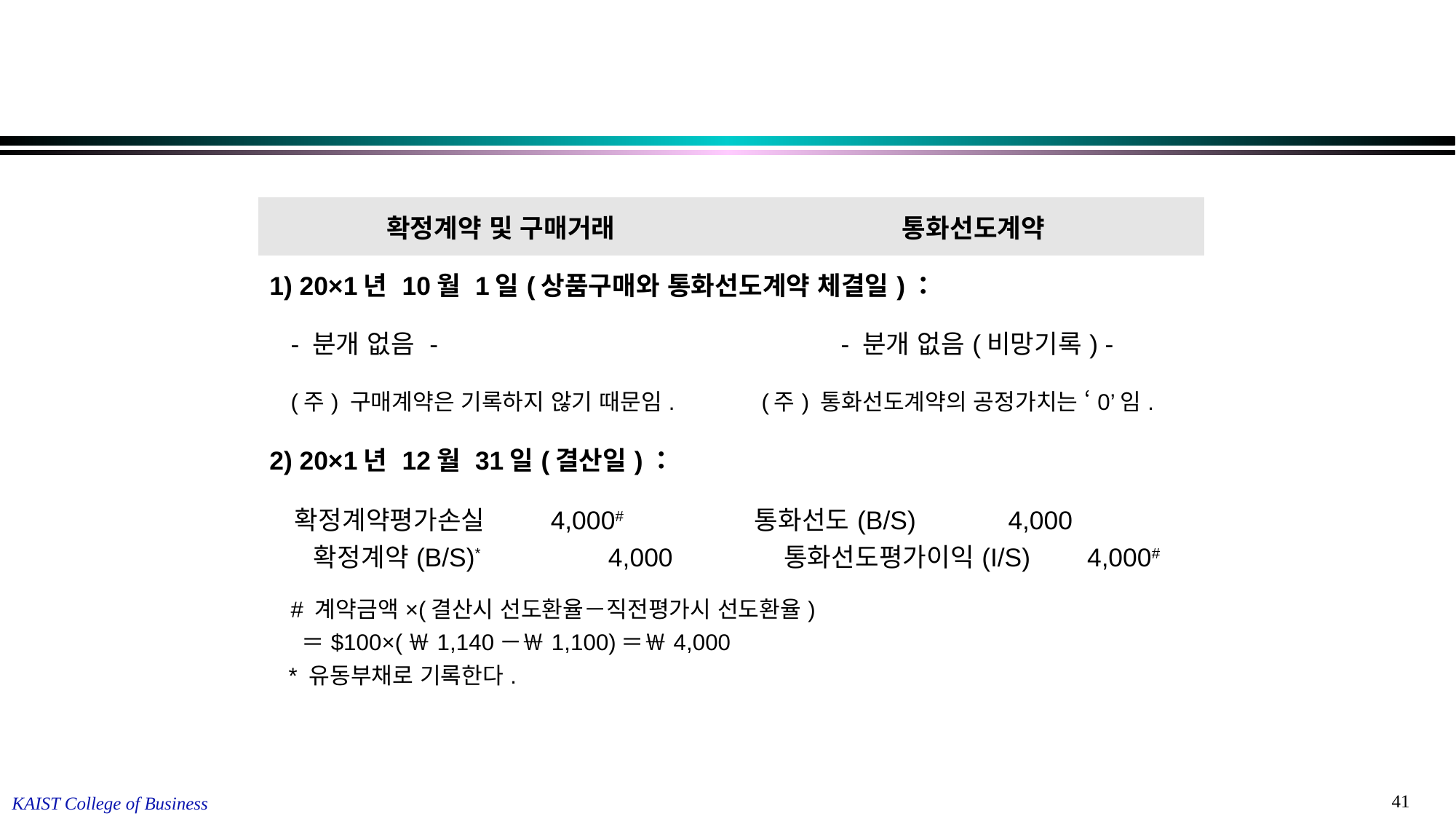

| 확정계약 및 구매거래 | 통화선도계약 |
| --- | --- |
| 1) 20×1년 10월 1일(상품구매와 통화선도계약 체결일)： |  |
| - 분개 없음 - | - 분개 없음(비망기록) - |
| (주) 구매계약은 기록하지 않기 때문임. | (주) 통화선도계약의 공정가치는 ‘0’임. |
| 2) 20×1년 12월 31일(결산일)： |  |
| 확정계약평가손실        4,000#      확정계약(B/S)\*           4,000 | 통화선도(B/S)         4,000    통화선도평가이익(I/S)        4,000# |
| # 계약금액×(결산시 선도환율－직전평가시 선도환율)      ＝$100×(￦1,140－￦1,100)＝￦4,000    \* 유동부채로 기록한다. |  |